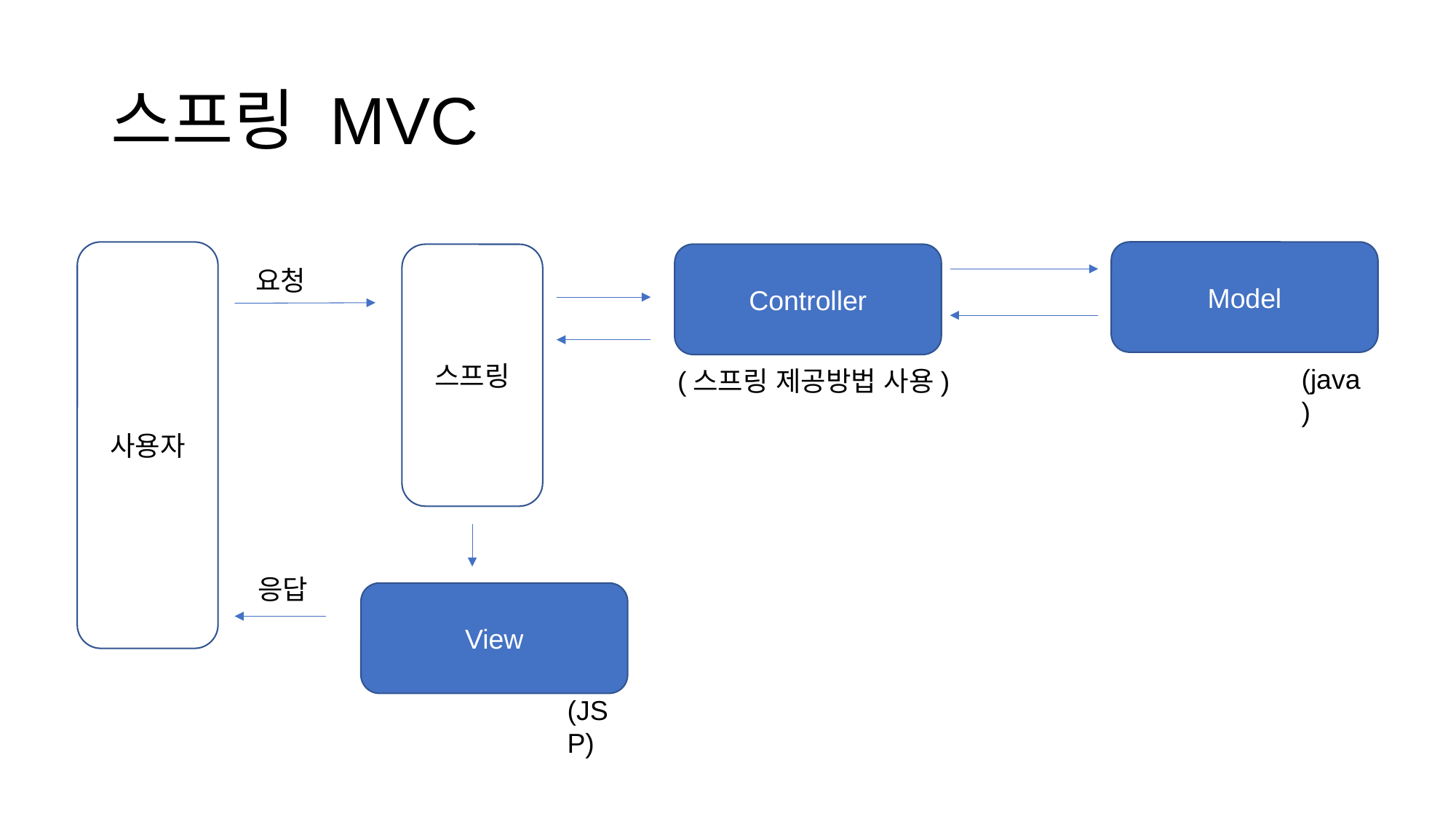

# 스프링 MVC
사용자
Model
스프링
Controller
요청
(java)
(스프링 제공방법 사용)
응답
View
(JSP)